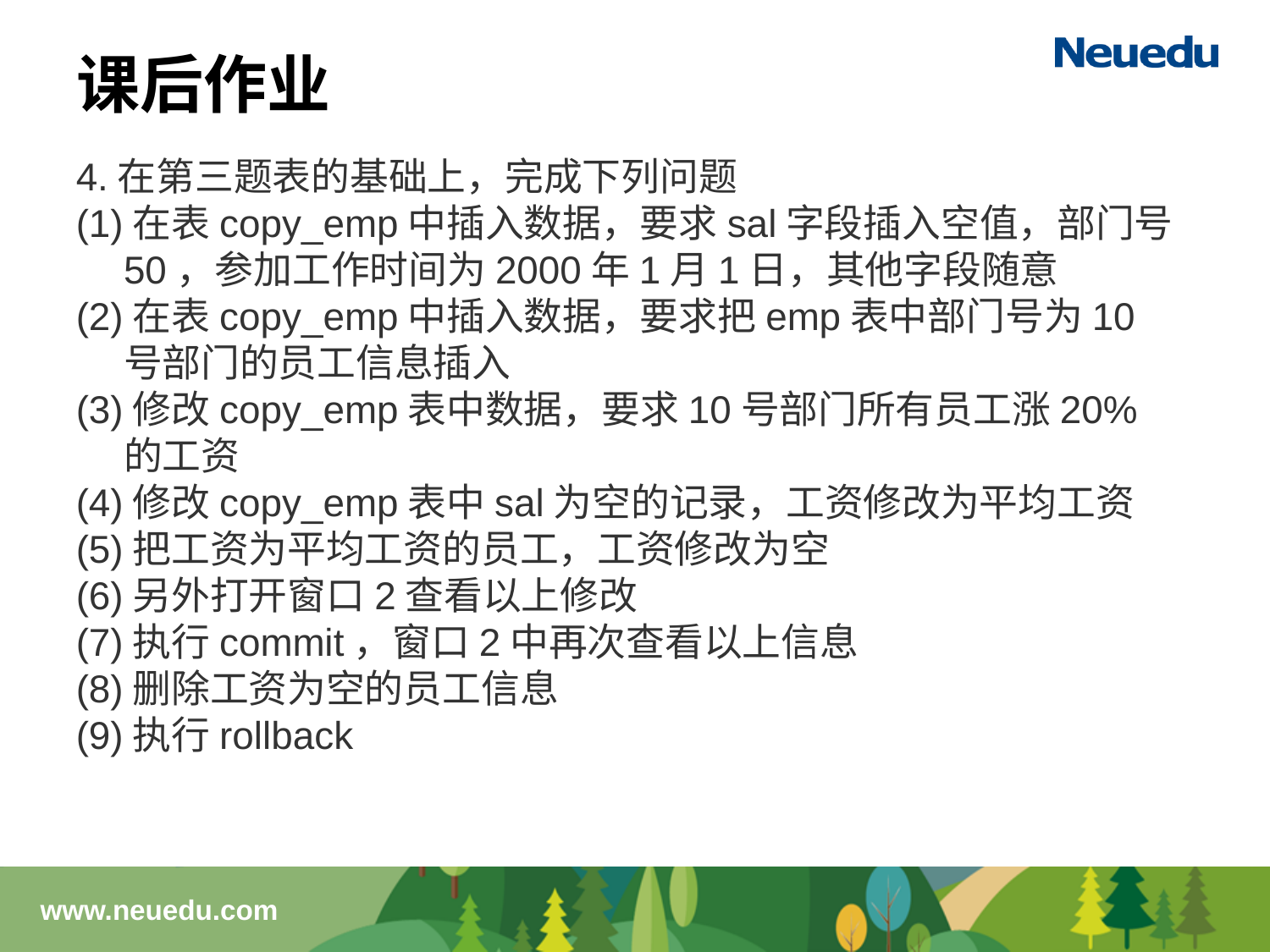

# 课后作业
4.在第三题表的基础上，完成下列问题
(1)在表copy_emp中插入数据，要求sal字段插入空值，部门号50，参加工作时间为2000年1月1日，其他字段随意
(2)在表copy_emp中插入数据，要求把emp表中部门号为10号部门的员工信息插入
(3)修改copy_emp表中数据，要求10号部门所有员工涨20%的工资
(4)修改copy_emp表中sal为空的记录，工资修改为平均工资
(5)把工资为平均工资的员工，工资修改为空
(6)另外打开窗口2查看以上修改
(7)执行commit，窗口2中再次查看以上信息
(8)删除工资为空的员工信息
(9)执行rollback